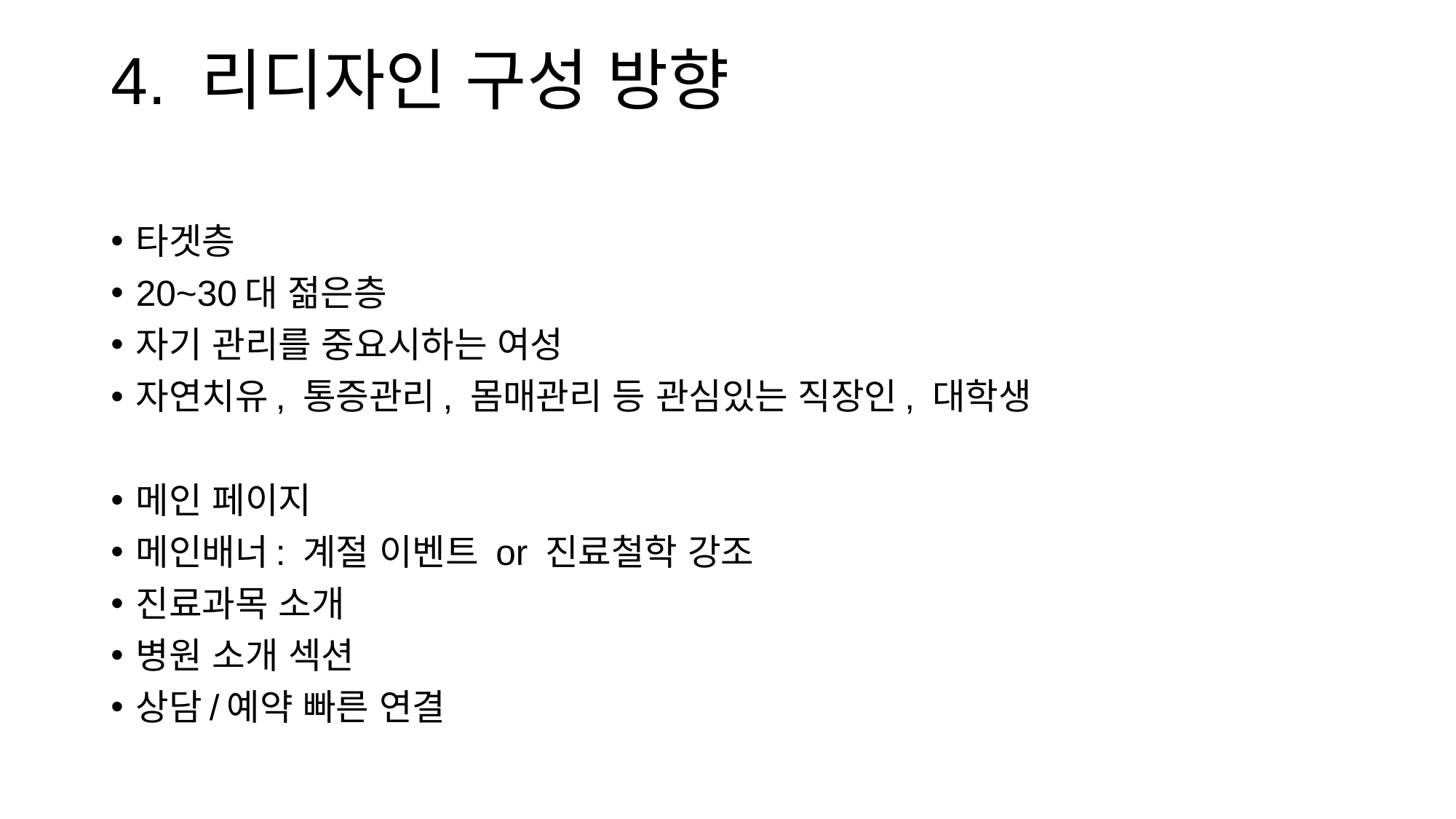

# 4. 리디자인 구성 방향
타겟층
20~30대 젊은층
자기 관리를 중요시하는 여성
자연치유, 통증관리, 몸매관리 등 관심있는 직장인, 대학생

메인 페이지
메인배너: 계절 이벤트 or 진료철학 강조
진료과목 소개
병원 소개 섹션
상담/예약 빠른 연결